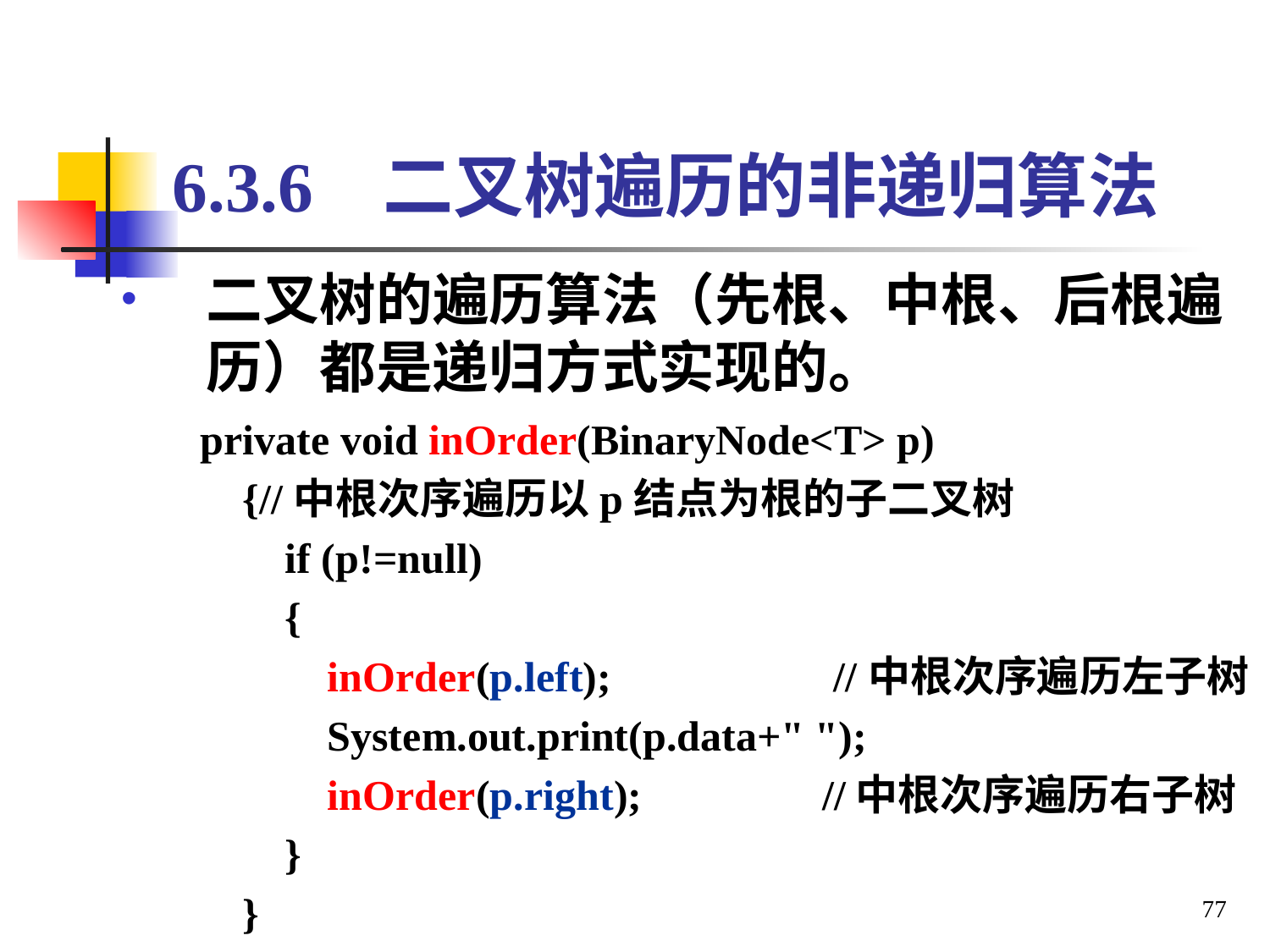

# 6.3.6   二叉树遍历的非递归算法
二叉树的遍历算法（先根、中根、后根遍历）都是递归方式实现的。
private void inOrder(BinaryNode<T> p)
    {//中根次序遍历以p结点为根的子二叉树
        if (p!=null)
        {
            inOrder(p.left);                     //中根次序遍历左子树
            System.out.print(p.data+" ");
            inOrder(p.right);                 //中根次序遍历右子树
        }
    }
77